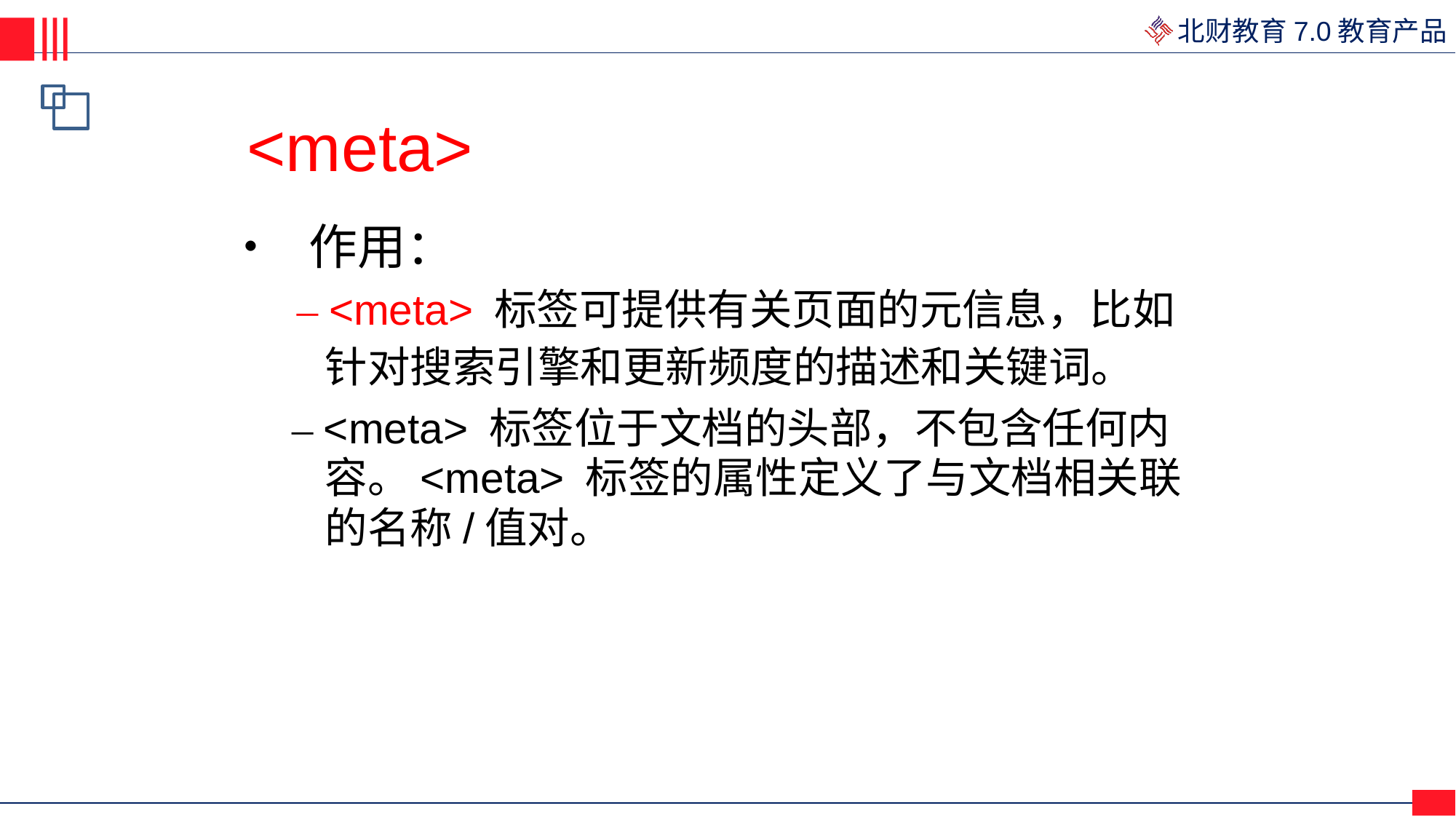

<meta>
•  作用：
– <meta> 标签可提供有关页面的元信息，比如
	针对搜索引擎和更新频度的描述和关键词。
– <meta> 标签位于文档的头部，不包含任何内
	容。<meta> 标签的属性定义了与文档相关联
	的名称/值对。